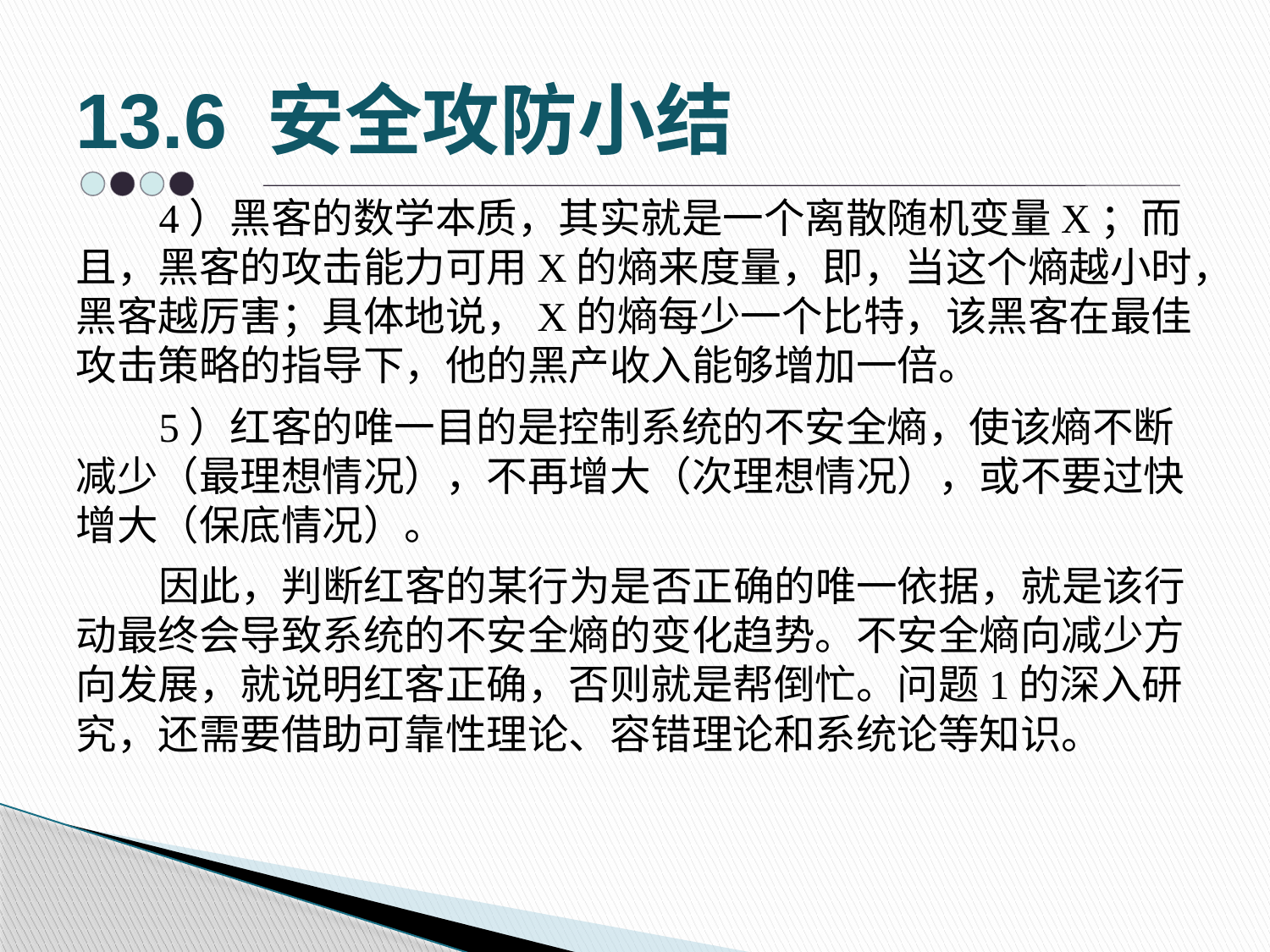

# 13.6 安全攻防小结

        4）黑客的数学本质，其实就是一个离散随机变量X；而且，黑客的攻击能力可用X的熵来度量，即，当这个熵越小时，黑客越厉害；具体地说，X的熵每少一个比特，该黑客在最佳攻击策略的指导下，他的黑产收入能够增加一倍。
        5）红客的唯一目的是控制系统的不安全熵，使该熵不断减少（最理想情况），不再增大（次理想情况），或不要过快增大（保底情况）。
        因此，判断红客的某行为是否正确的唯一依据，就是该行动最终会导致系统的不安全熵的变化趋势。不安全熵向减少方向发展，就说明红客正确，否则就是帮倒忙。问题1的深入研究，还需要借助可靠性理论、容错理论和系统论等知识。